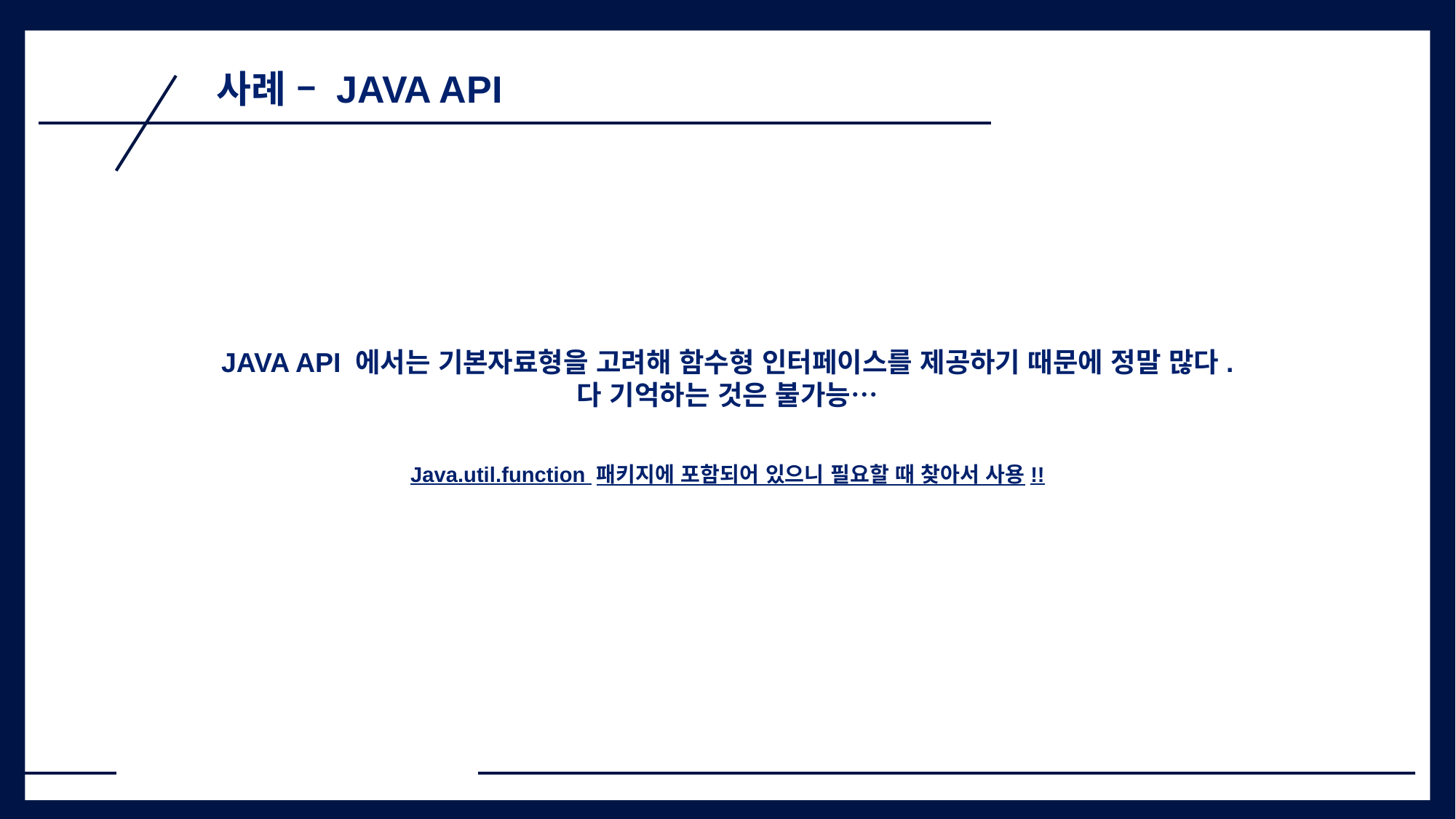

1
사례 – JAVA API
JAVA API 에서는 기본자료형을 고려해 함수형 인터페이스를 제공하기 때문에 정말 많다.
다 기억하는 것은 불가능…
Java.util.function 패키지에 포함되어 있으니 필요할 때 찾아서 사용!!